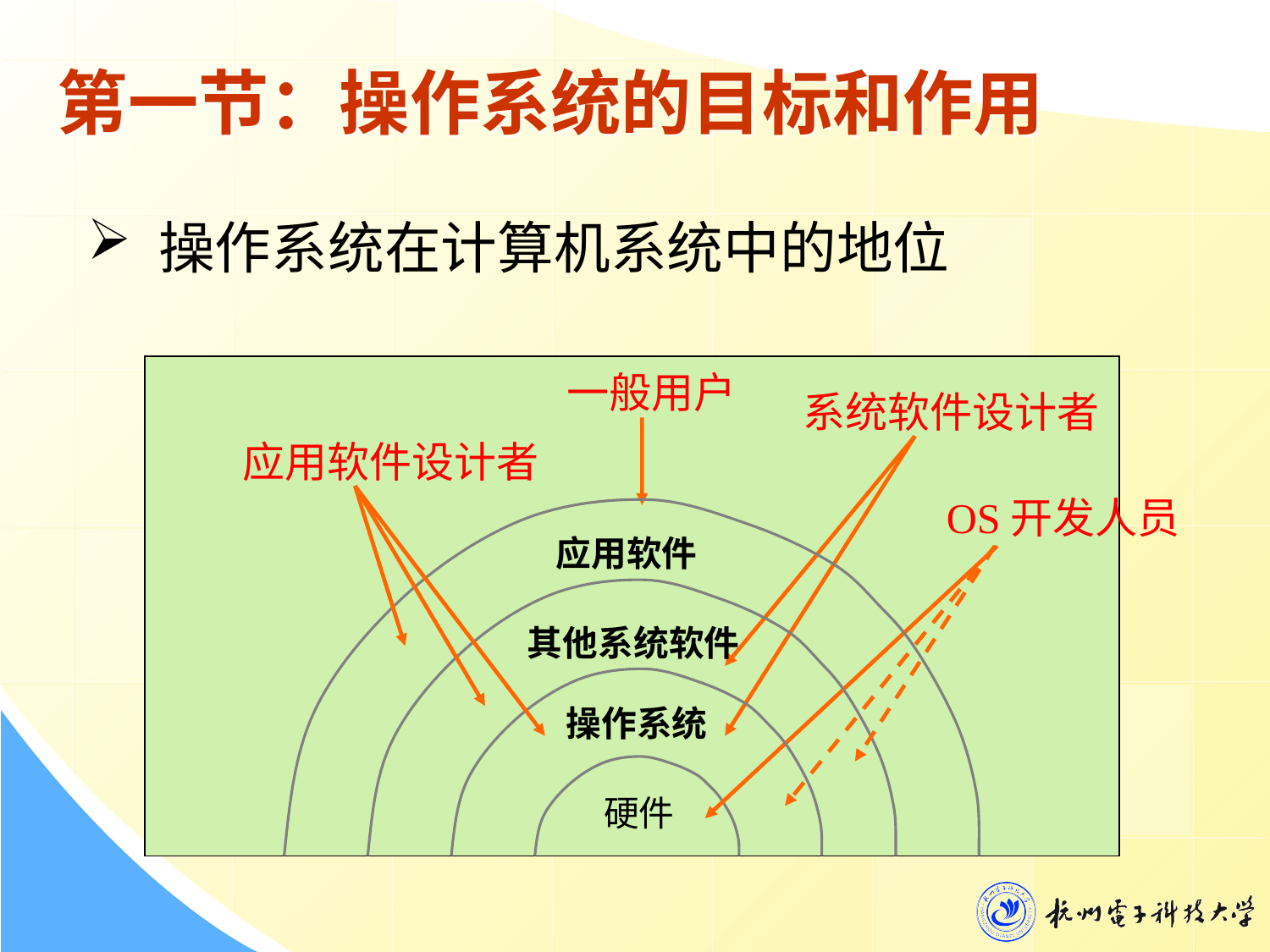

第一节：操作系统的目标和作用
 操作系统在计算机系统中的地位

硬件
一般用户

系统软件设计者

应用软件设计者

OS开发人员

应用软件

其他系统软件

操作系统